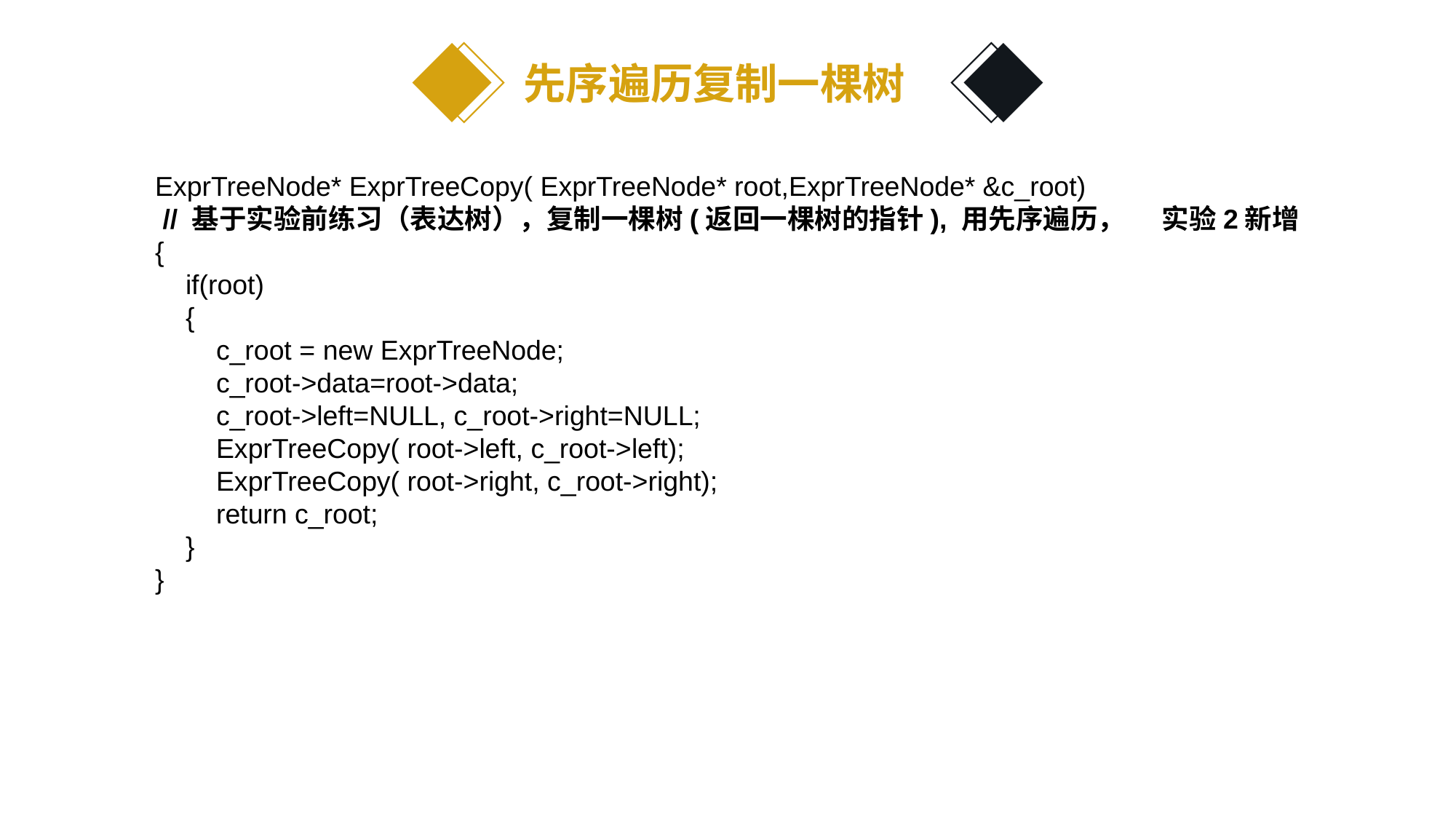

先序遍历复制一棵树
ExprTreeNode* ExprTreeCopy( ExprTreeNode* root,ExprTreeNode* &c_root)
 // 基于实验前练习（表达树），复制一棵树(返回一棵树的指针), 用先序遍历，      实验2新增
{
    if(root)
    {
        c_root = new ExprTreeNode;
        c_root->data=root->data;
        c_root->left=NULL, c_root->right=NULL;
        ExprTreeCopy( root->left, c_root->left);
        ExprTreeCopy( root->right, c_root->right);
        return c_root;
    }
}